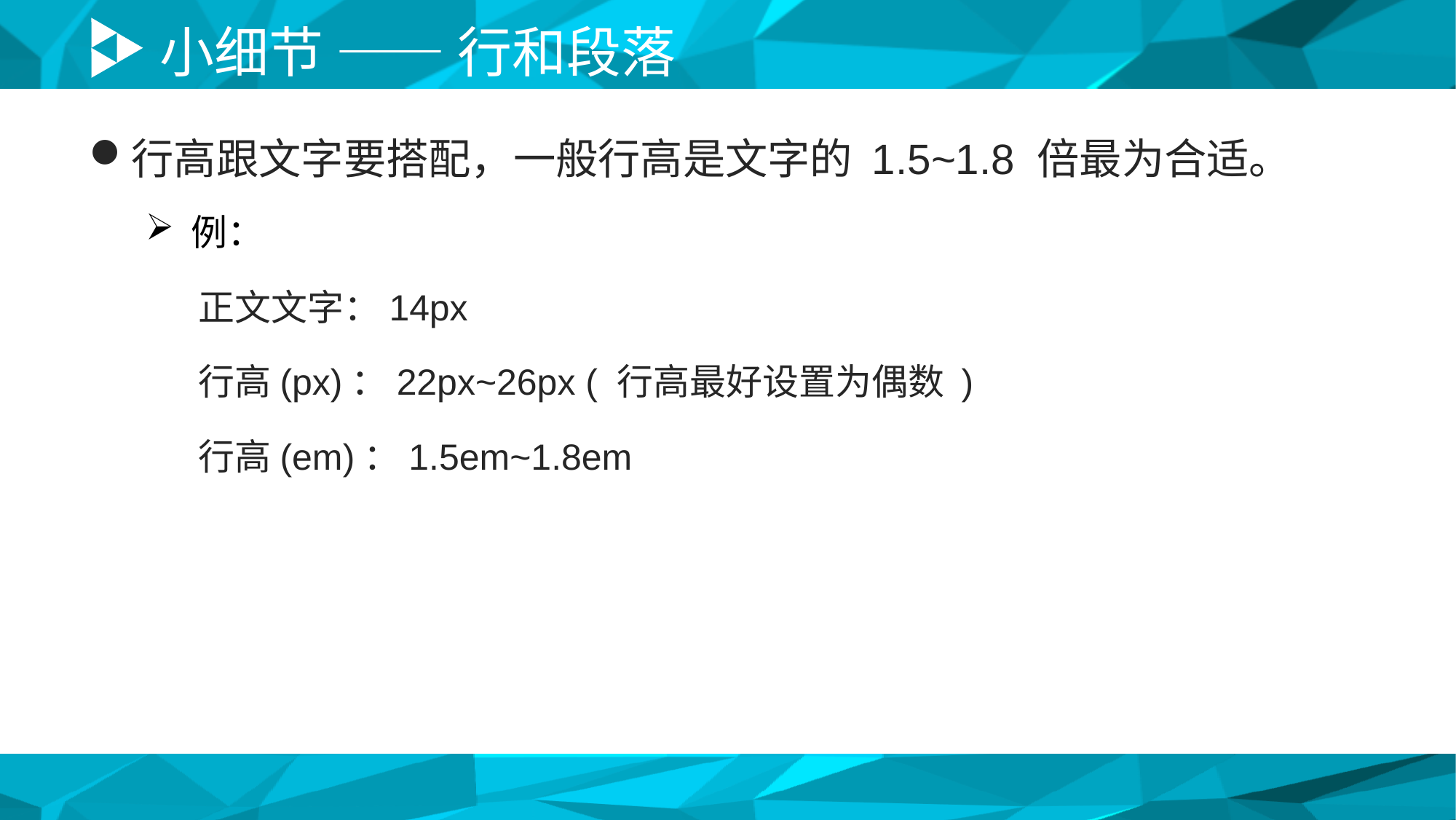

# 小细节 —— 行和段落
行高跟文字要搭配，一般行高是文字的 1.5~1.8 倍最为合适。
例：
	正文文字：14px
	行高(px)：22px~26px ( 行高最好设置为偶数 )
	行高(em)：1.5em~1.8em